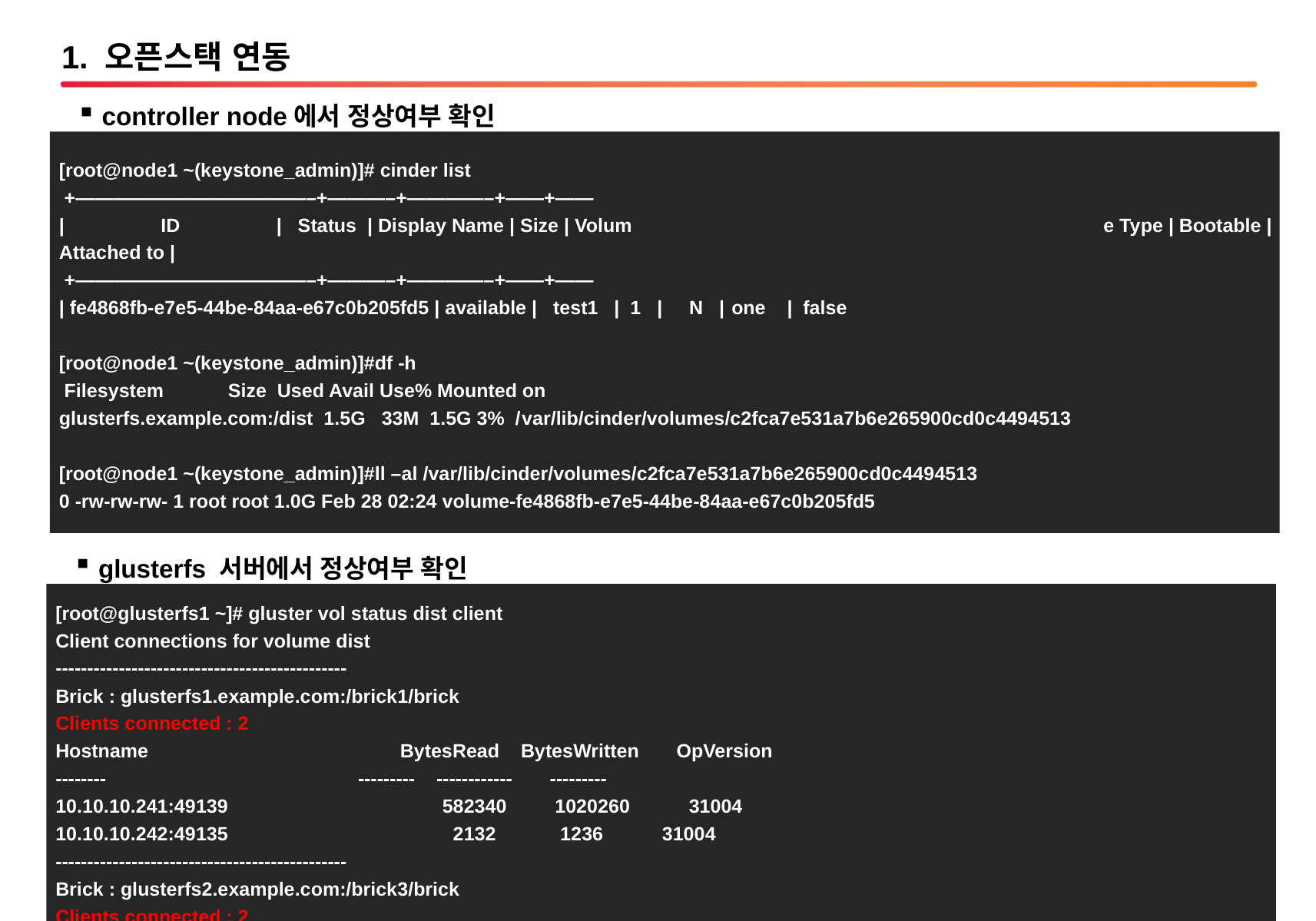

# 1. 오픈스택 연동
controller node에서 정상여부 확인
[root@node1 ~(keystone_admin)]# cinder list
 +————————————–+———–+————–+——+——
|                  ID                  |   Status  | Display Name | Size | Volum                                                                                        e Type | Bootable | Attached to |
 +————————————–+———–+————–+——+——
| fe4868fb-e7e5-44be-84aa-e67c0b205fd5 | available |   test1   |  1   |     N   | one    |  false

[root@node1 ~(keystone_admin)]#df -h
 Filesystem            Size  Used Avail Use% Mounted on
glusterfs.example.com:/dist  1.5G   33M  1.5G 3%  /var/lib/cinder/volumes/c2fca7e531a7b6e265900cd0c4494513

[root@node1 ~(keystone_admin)]#ll –al /var/lib/cinder/volumes/c2fca7e531a7b6e265900cd0c4494513
0 -rw-rw-rw- 1 root root 1.0G Feb 28 02:24 volume-fe4868fb-e7e5-44be-84aa-e67c0b205fd5
glusterfs 서버에서 정상여부 확인
[root@glusterfs1 ~]# gluster vol status dist client
Client connections for volume dist
----------------------------------------------
Brick : glusterfs1.example.com:/brick1/brick
Clients connected : 2
Hostname                                               BytesRead    BytesWritten       OpVersion
--------                                               ---------    ------------       ---------
10.10.10.241:49139                                        582340         1020260           31004
10.10.10.242:49135                                          2132            1236           31004
----------------------------------------------
Brick : glusterfs2.example.com:/brick3/brick
Clients connected : 2
Hostname                                               BytesRead    BytesWritten       OpVersion
--------                                               ---------    ------------       ---------
10.10.10.241:49133                                        569288         1578088           31004
10.10.10.242:49132                                          1668             912           31004
----------------------------------------------